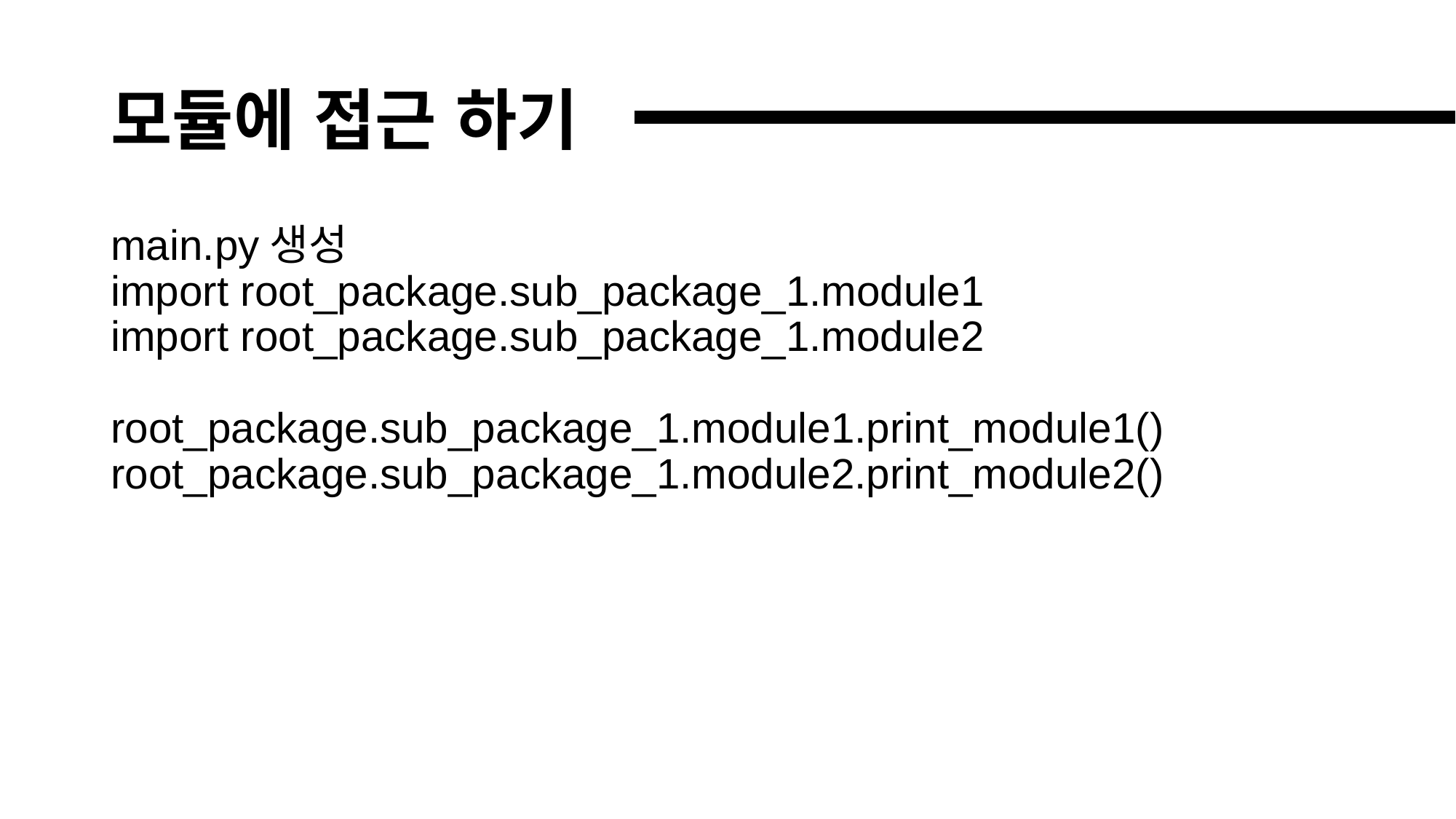

# 모듈에 접근 하기

main.py생성
import root_package.sub_package_1.module1
import root_package.sub_package_1.module2
root_package.sub_package_1.module1.print_module1()
root_package.sub_package_1.module2.print_module2()